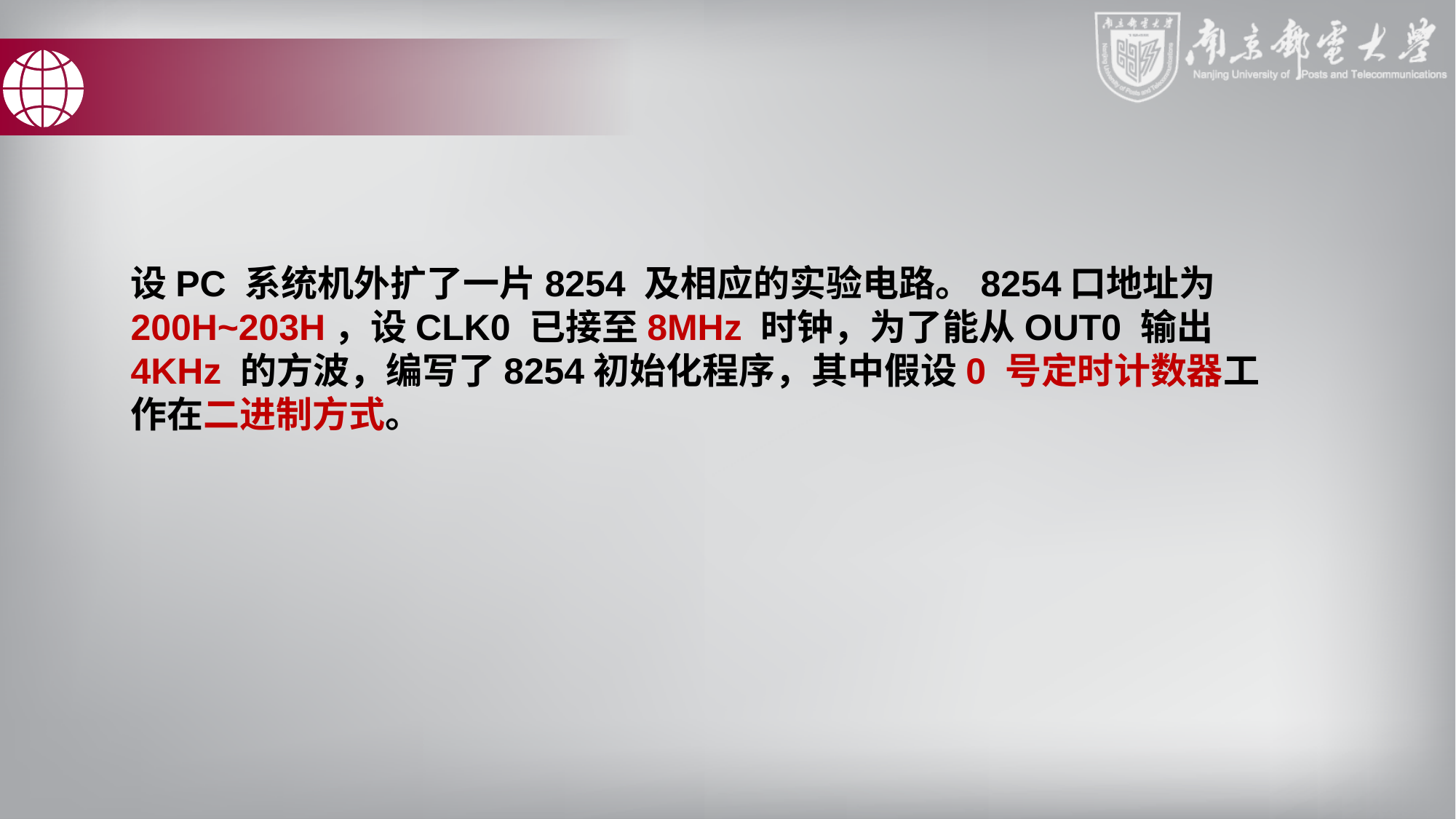

设PC 系统机外扩了一片8254 及相应的实验电路。8254口地址为200H~203H，设CLK0 已接至8MHz 时钟，为了能从OUT0 输出4KHz 的方波，编写了8254初始化程序，其中假设0 号定时计数器工作在二进制方式。